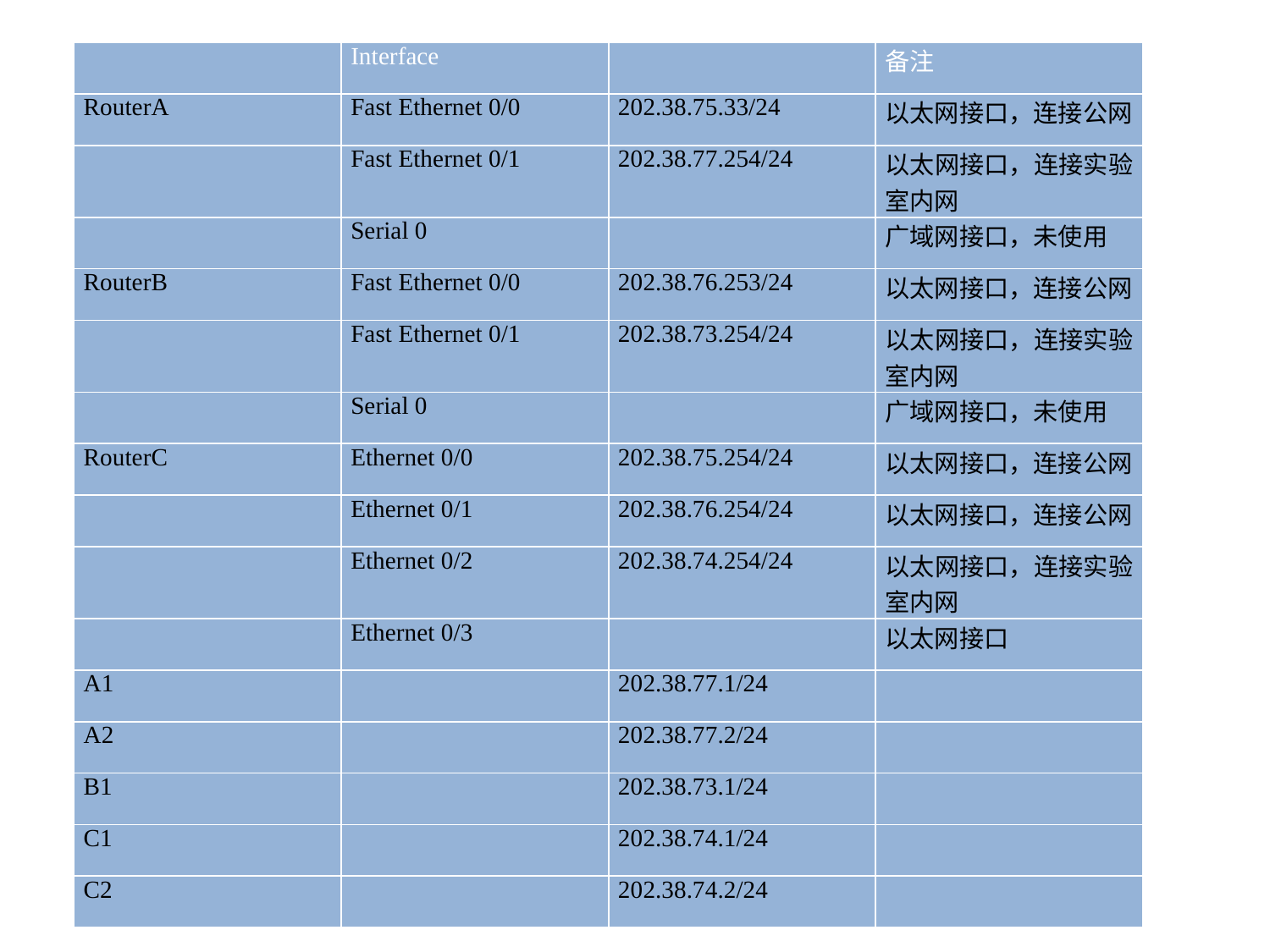

|  | Interface |  | 备注 |
| --- | --- | --- | --- |
| RouterA | Fast Ethernet 0/0 | 202.38.75.33/24 | 以太网接口，连接公网 |
|  | Fast Ethernet 0/1 | 202.38.77.254/24 | 以太网接口，连接实验室内网 |
|  | Serial 0 |  | 广域网接口，未使用 |
| RouterB | Fast Ethernet 0/0 | 202.38.76.253/24 | 以太网接口，连接公网 |
|  | Fast Ethernet 0/1 | 202.38.73.254/24 | 以太网接口，连接实验室内网 |
|  | Serial 0 |  | 广域网接口，未使用 |
| RouterC | Ethernet 0/0 | 202.38.75.254/24 | 以太网接口，连接公网 |
|  | Ethernet 0/1 | 202.38.76.254/24 | 以太网接口，连接公网 |
|  | Ethernet 0/2 | 202.38.74.254/24 | 以太网接口，连接实验室内网 |
|  | Ethernet 0/3 |  | 以太网接口 |
| A1 |  | 202.38.77.1/24 |  |
| A2 |  | 202.38.77.2/24 |  |
| B1 |  | 202.38.73.1/24 |  |
| C1 |  | 202.38.74.1/24 |  |
| C2 |  | 202.38.74.2/24 |  |